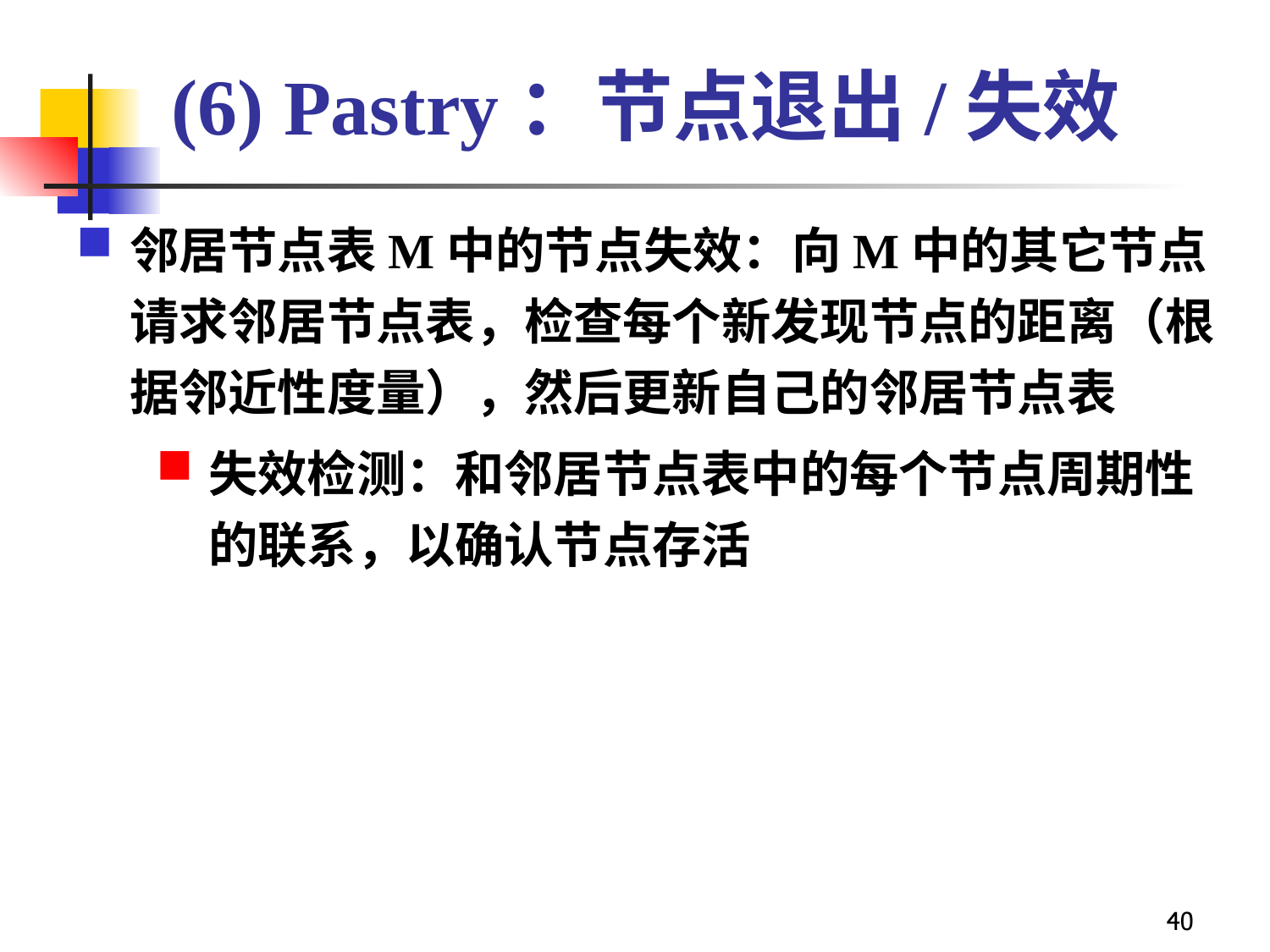

# (6) Pastry：节点退出/失效
邻居节点表M中的节点失效：向M中的其它节点请求邻居节点表，检查每个新发现节点的距离（根据邻近性度量），然后更新自己的邻居节点表
失效检测：和邻居节点表中的每个节点周期性的联系，以确认节点存活
40